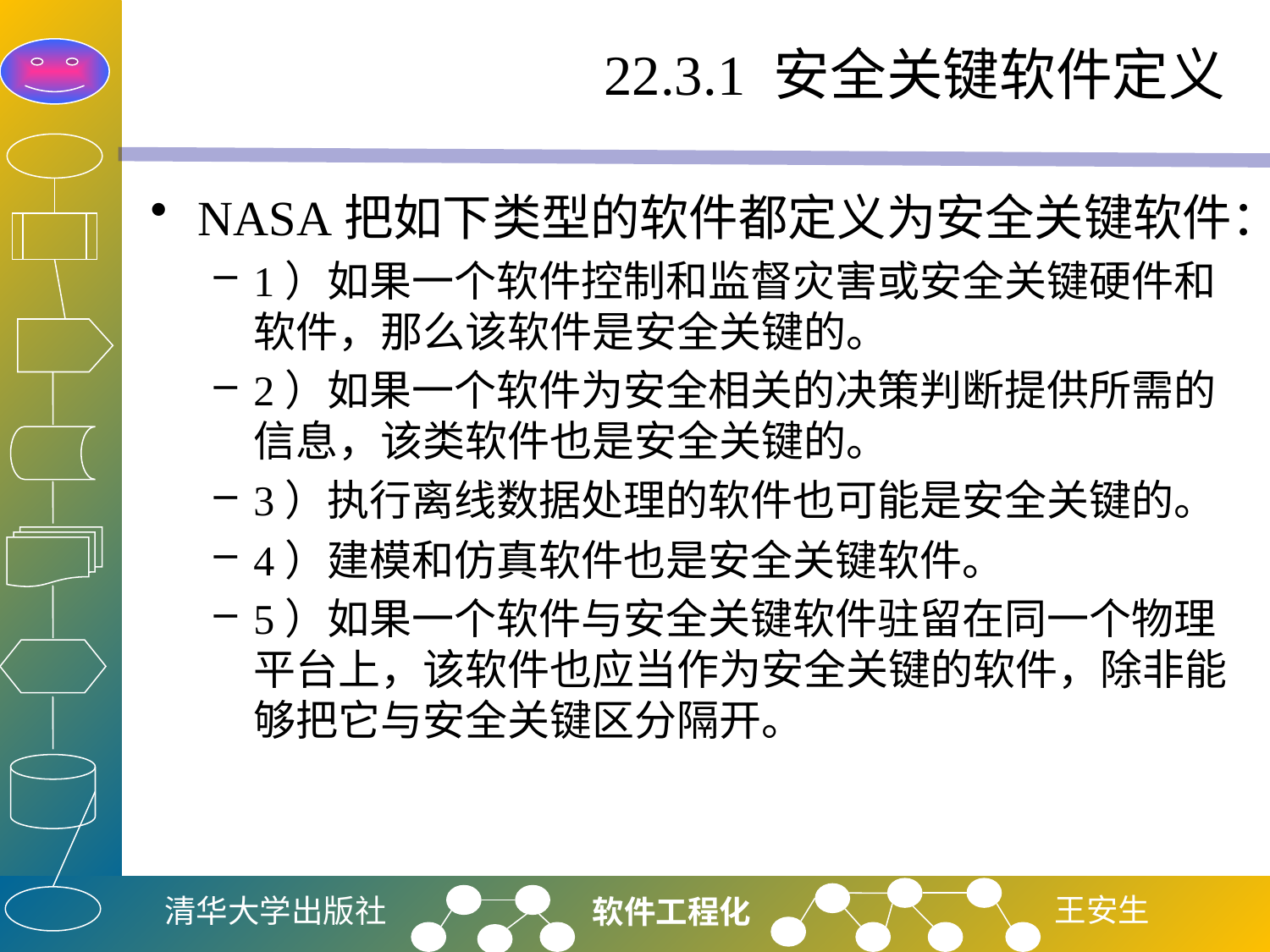

# 22.3.1 安全关键软件定义
NASA把如下类型的软件都定义为安全关键软件：
1）如果一个软件控制和监督灾害或安全关键硬件和软件，那么该软件是安全关键的。
2）如果一个软件为安全相关的决策判断提供所需的信息，该类软件也是安全关键的。
3）执行离线数据处理的软件也可能是安全关键的。
4）建模和仿真软件也是安全关键软件。
5）如果一个软件与安全关键软件驻留在同一个物理平台上，该软件也应当作为安全关键的软件，除非能够把它与安全关键区分隔开。